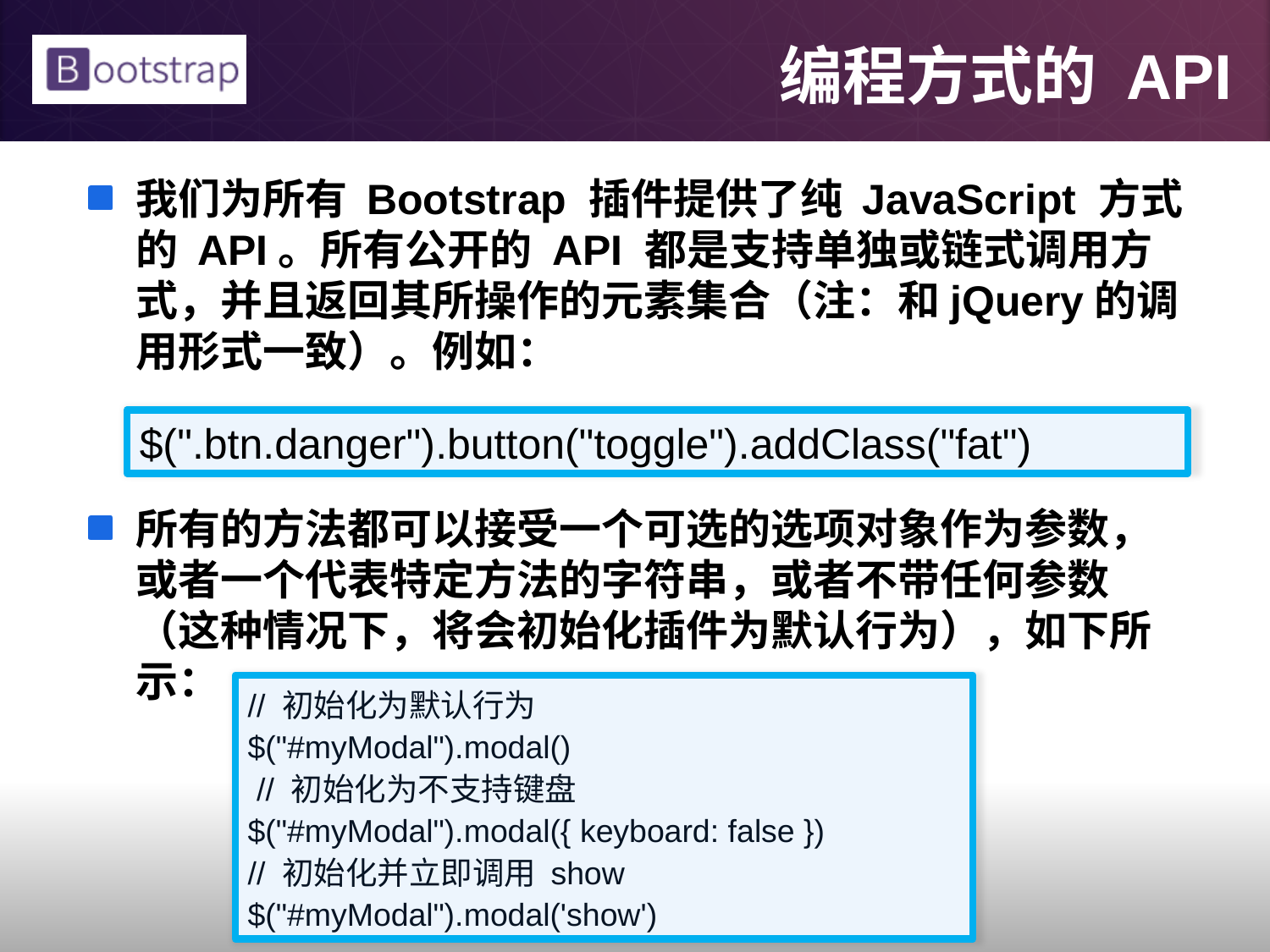

# 编程方式的 API
我们为所有 Bootstrap 插件提供了纯 JavaScript 方式的 API。所有公开的 API 都是支持单独或链式调用方式，并且返回其所操作的元素集合（注：和jQuery的调用形式一致）。例如：

所有的方法都可以接受一个可选的选项对象作为参数，或者一个代表特定方法的字符串，或者不带任何参数（这种情况下，将会初始化插件为默认行为），如下所示：
$(".btn.danger").button("toggle").addClass("fat")
// 初始化为默认行为
$("#myModal").modal()
 // 初始化为不支持键盘
$("#myModal").modal({ keyboard: false })
// 初始化并立即调用 show
$("#myModal").modal('show')